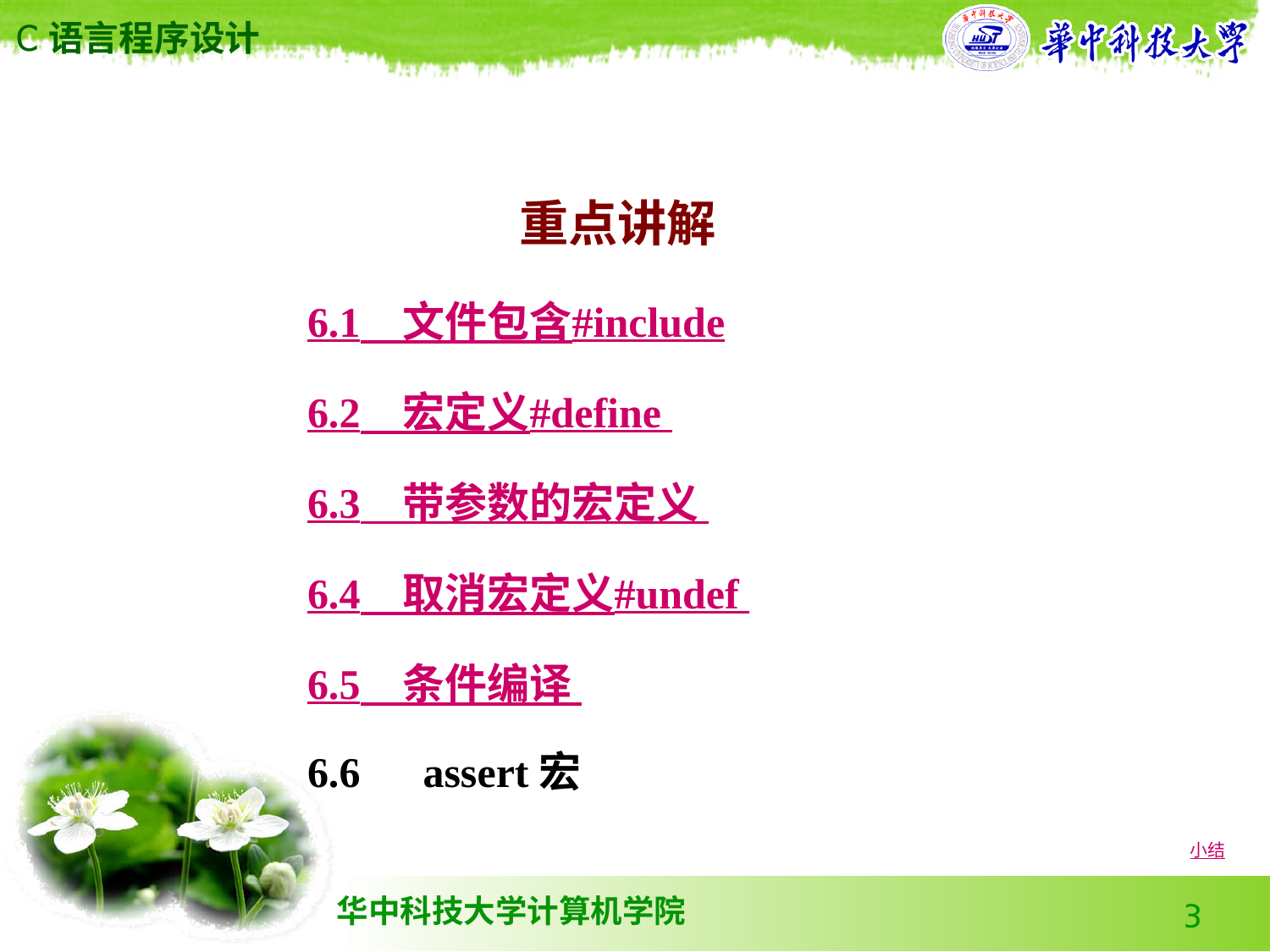

重点讲解
6.1　文件包含#include
6.2　宏定义#define
6.3　带参数的宏定义
6.4　取消宏定义#undef
6.5　条件编译
6.6　assert宏
小结
3